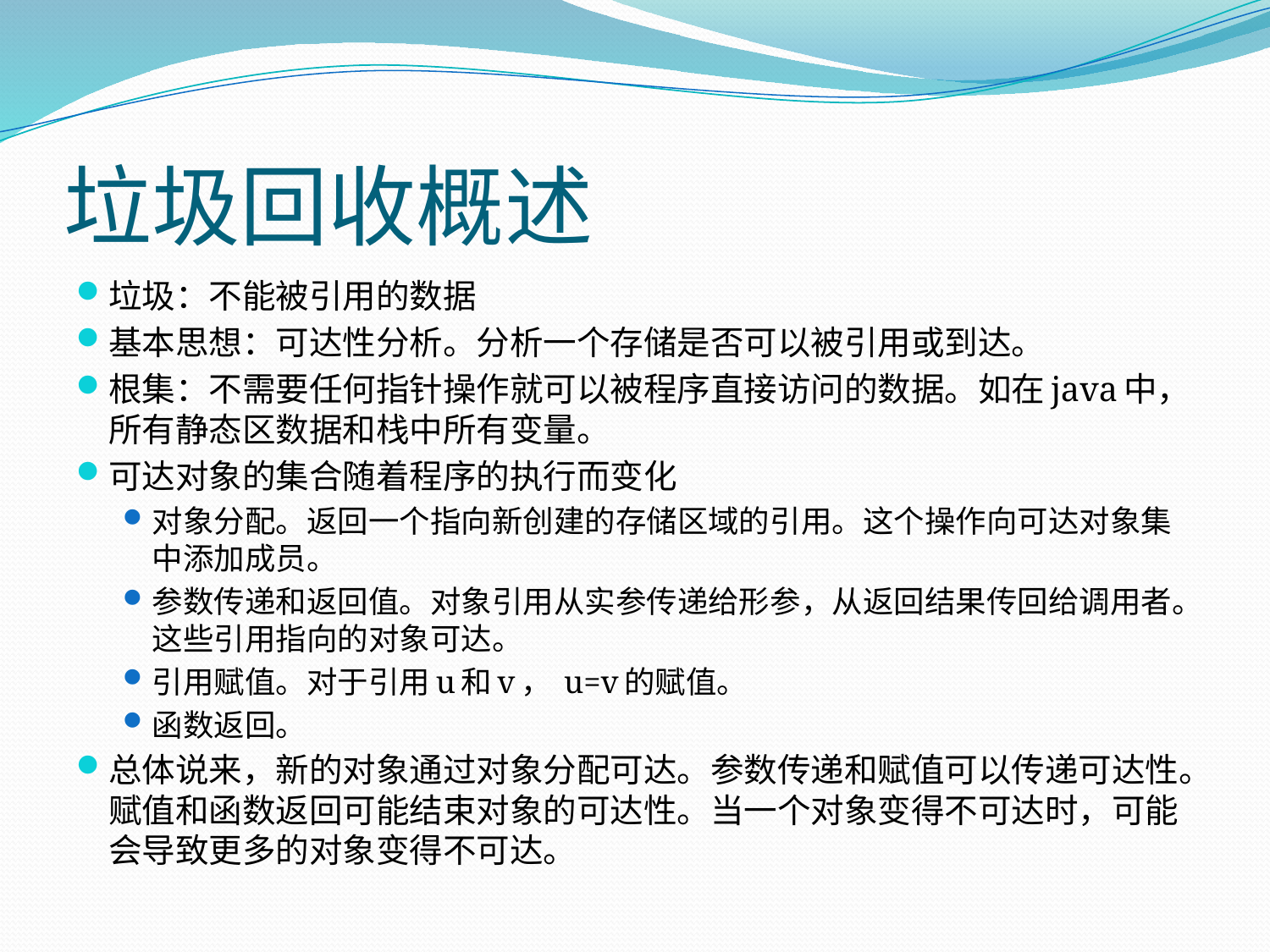

# 垃圾回收概述
垃圾：不能被引用的数据
基本思想：可达性分析。分析一个存储是否可以被引用或到达。
根集：不需要任何指针操作就可以被程序直接访问的数据。如在java中，所有静态区数据和栈中所有变量。
可达对象的集合随着程序的执行而变化
对象分配。返回一个指向新创建的存储区域的引用。这个操作向可达对象集中添加成员。
参数传递和返回值。对象引用从实参传递给形参，从返回结果传回给调用者。这些引用指向的对象可达。
引用赋值。对于引用u和v， u=v的赋值。
函数返回。
总体说来，新的对象通过对象分配可达。参数传递和赋值可以传递可达性。赋值和函数返回可能结束对象的可达性。当一个对象变得不可达时，可能会导致更多的对象变得不可达。